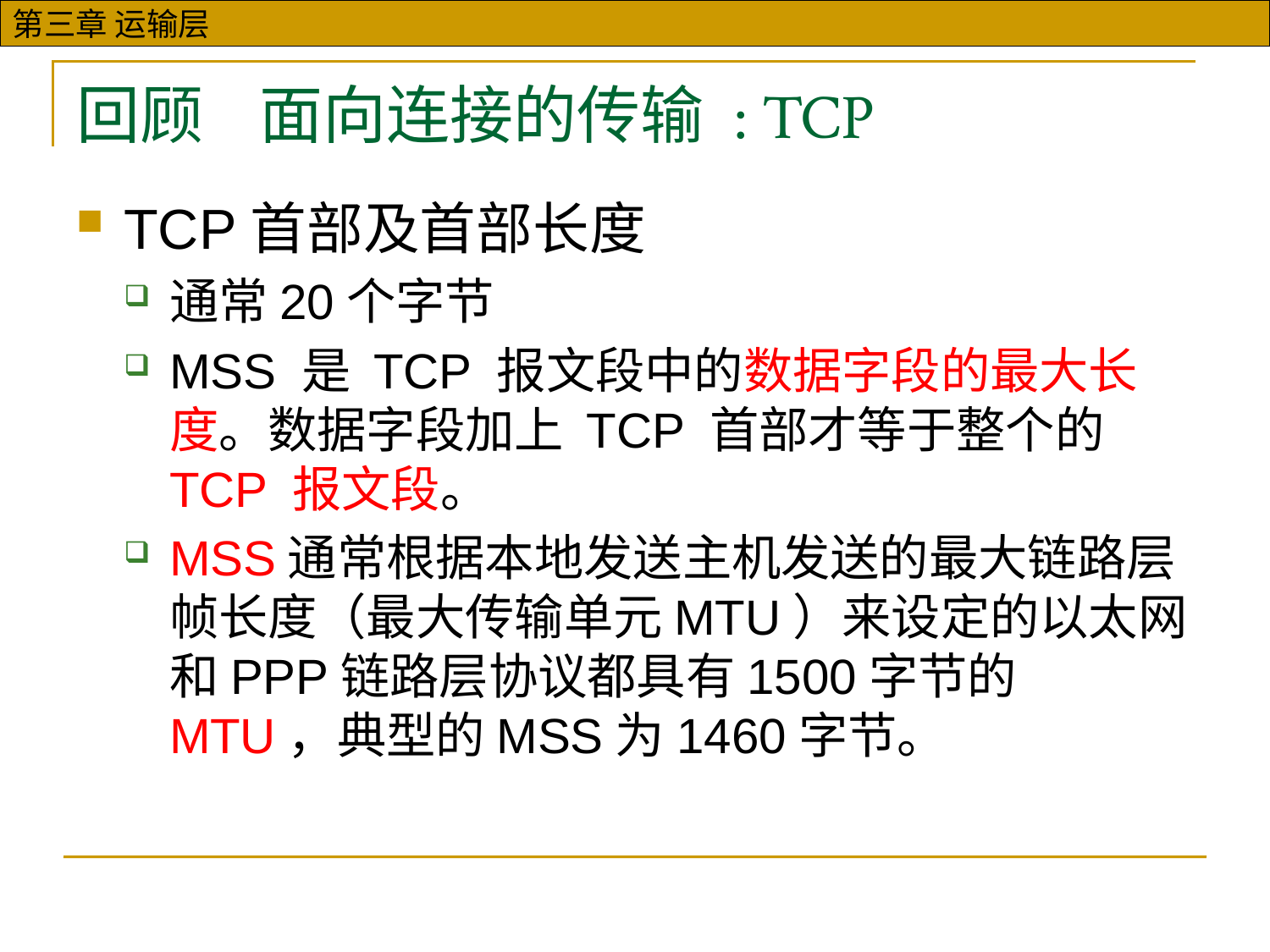

# 回顾    面向连接的传输 : TCP
TCP首部及首部长度
通常20个字节
MSS 是 TCP 报文段中的数据字段的最大长度。数据字段加上 TCP 首部才等于整个的 TCP 报文段。
MSS通常根据本地发送主机发送的最大链路层帧长度（最大传输单元MTU）来设定的以太网和PPP链路层协议都具有1500字节的MTU，典型的MSS为1460字节。

93